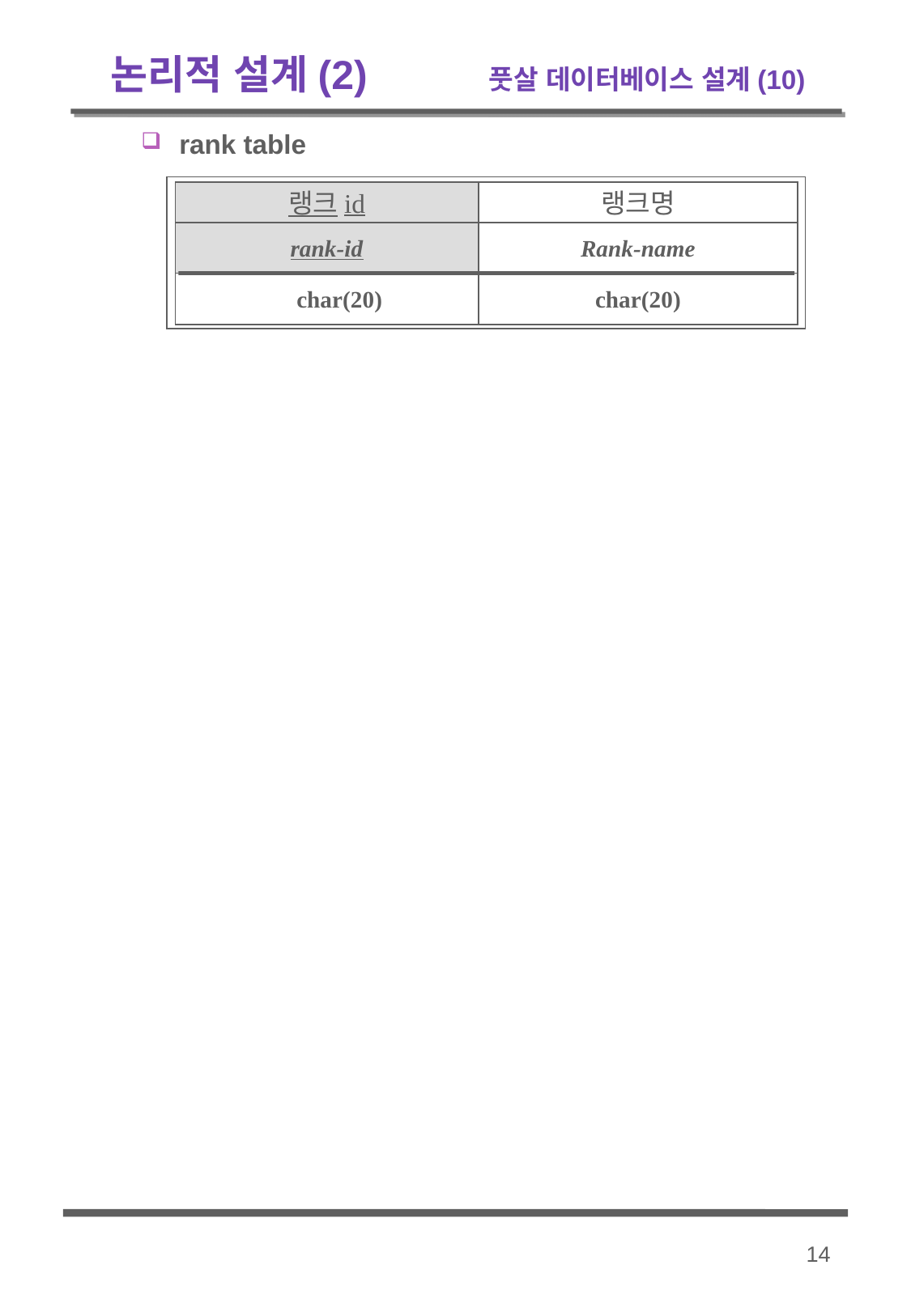

# 논리적 설계(2)  	 풋살 데이터베이스 설계(10)
rank table

랭크id
랭크명
rank-id
Rank-name
char(20)

char(20)
14